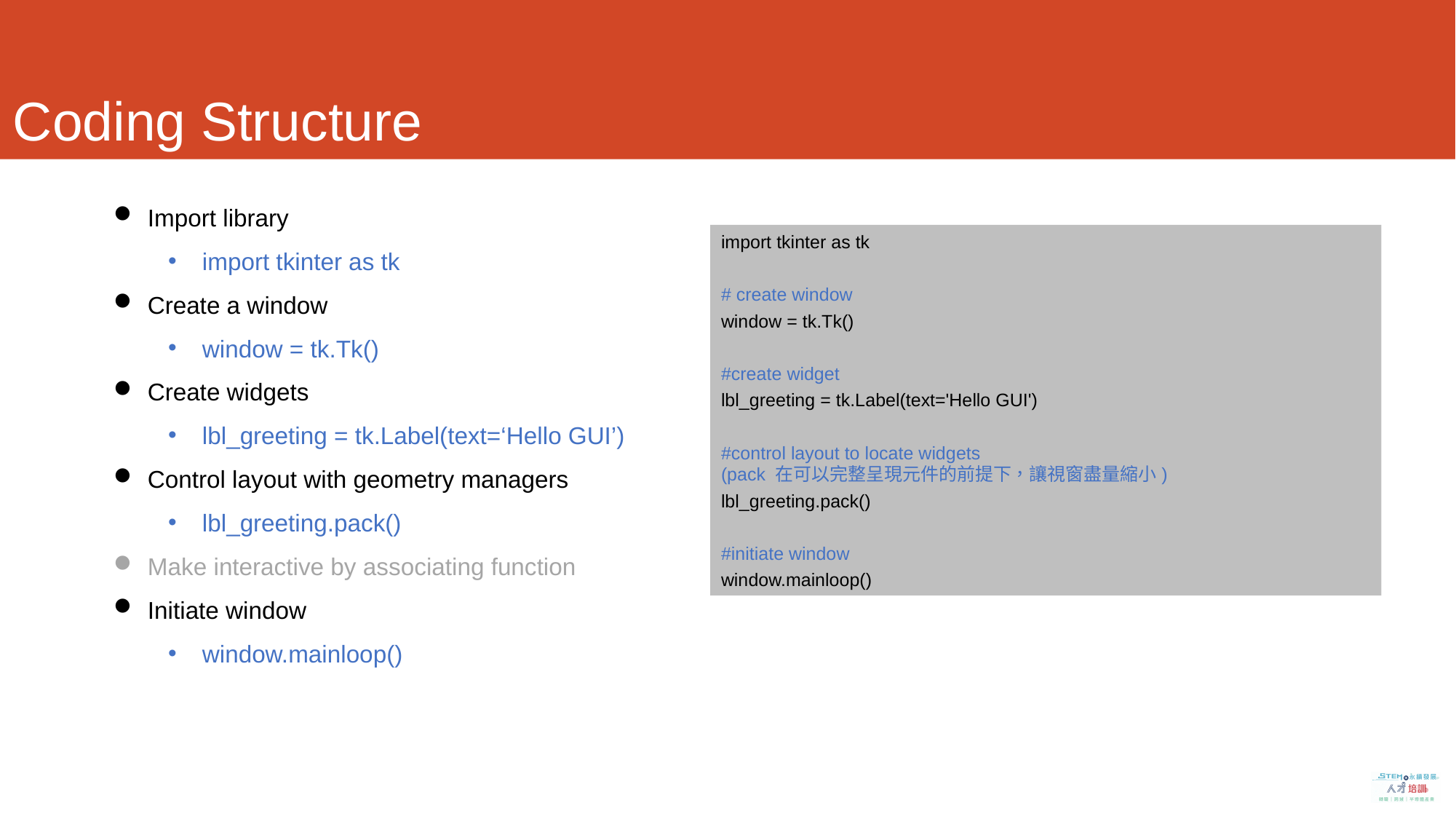

# Coding Structure
Import library
import tkinter as tk
Create a window
window = tk.Tk()
Create widgets
lbl_greeting = tk.Label(text=‘Hello GUI’)
Control layout with geometry managers
lbl_greeting.pack()
Make interactive by associating function
Initiate window
window.mainloop()
import tkinter as tk

# create window
window = tk.Tk()

#create widget
lbl_greeting = tk.Label(text='Hello GUI')

#control layout to locate widgets
(pack 在可以完整呈現元件的前提下，讓視窗盡量縮小)
lbl_greeting.pack()

#initiate window
window.mainloop()